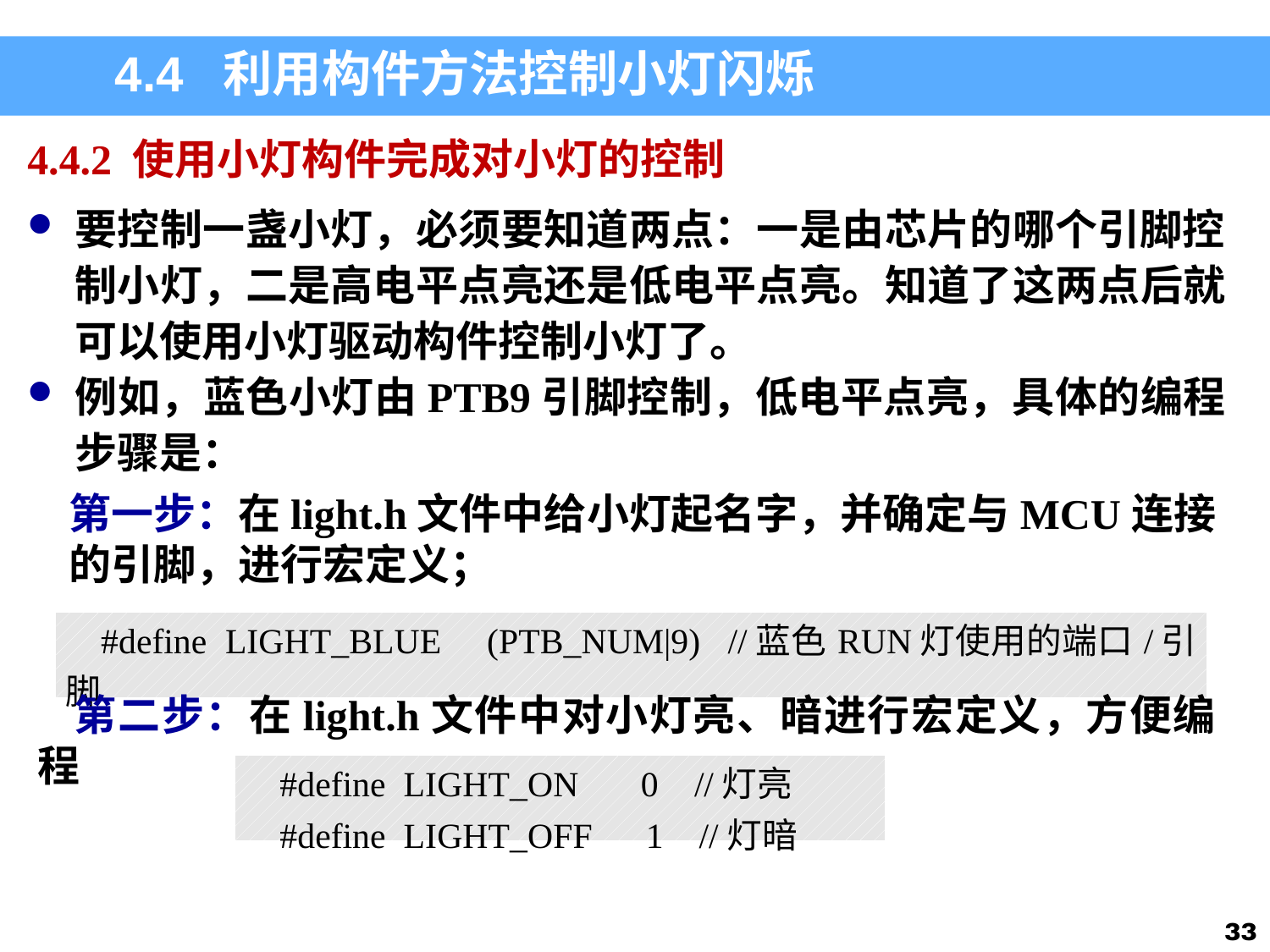

4.4  利用构件方法控制小灯闪烁

4.4.2 使用小灯构件完成对小灯的控制
要控制一盏小灯，必须要知道两点：一是由芯片的哪个引脚控制小灯，二是高电平点亮还是低电平点亮。知道了这两点后就可以使用小灯驱动构件控制小灯了。
例如，蓝色小灯由PTB9引脚控制，低电平点亮，具体的编程步骤是：
第一步：在light.h文件中给小灯起名字，并确定与MCU连接的引脚，进行宏定义；
| #define LIGHT\_BLUE (PTB\_NUM|9) //蓝色RUN灯使用的端口/引脚 |
| --- |
第二步：在light.h文件中对小灯亮、暗进行宏定义，方便编程
| #define LIGHT\_ON 0 //灯亮 #define LIGHT\_OFF 1 //灯暗 |
| --- |
33